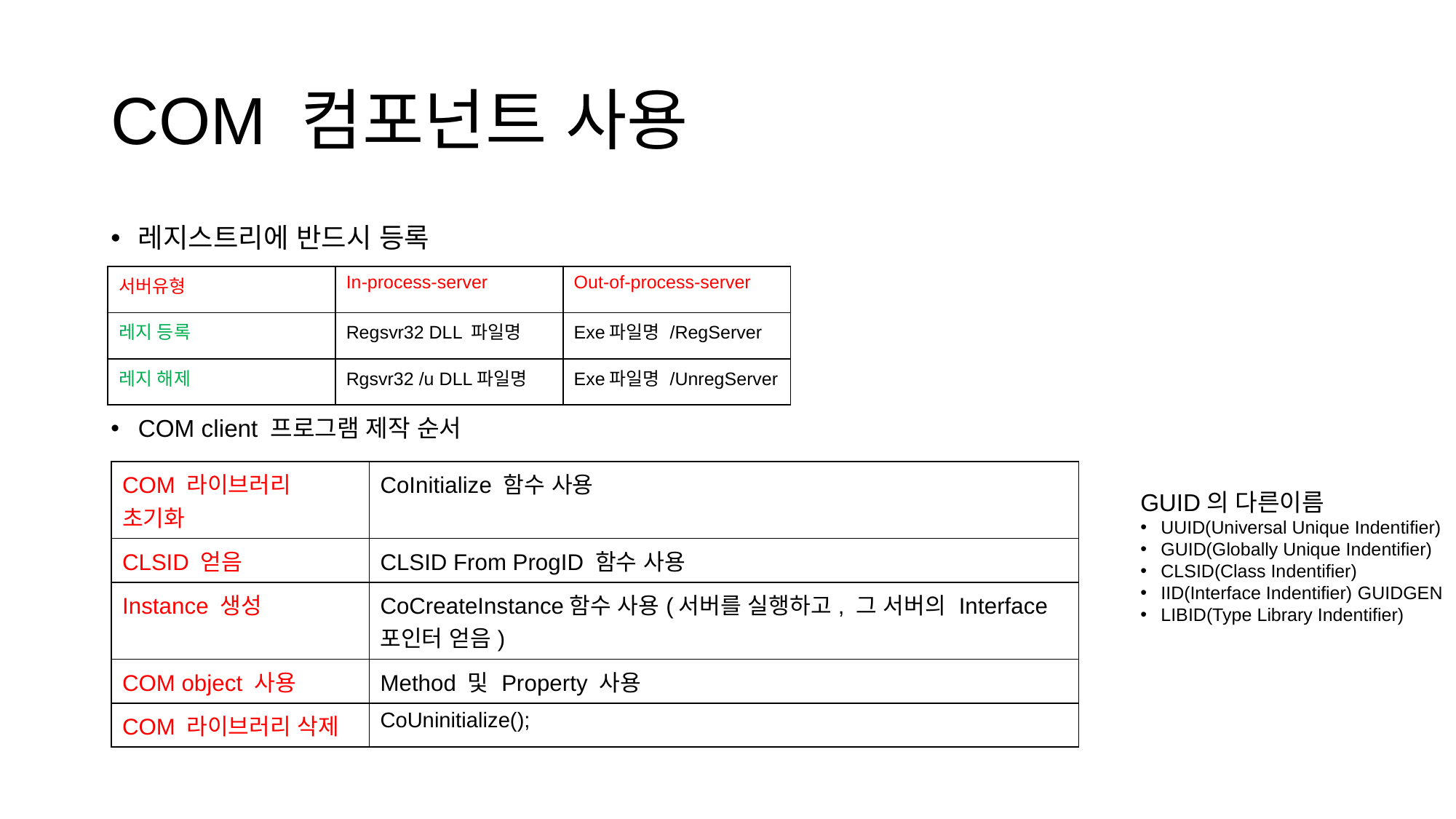

# COM 컴포넌트 사용
레지스트리에 반드시 등록

COM client 프로그램 제작 순서

| 서버유형 | In-process-server | Out-of-process-server |
| --- | --- | --- |
| 레지 등록 | Regsvr32 DLL 파일명 | Exe파일명 /RegServer |
| 레지 해제 | Rgsvr32 /u DLL파일명 | Exe파일명 /UnregServer |
| COM 라이브러리 초기화 | CoInitialize 함수 사용 |
| --- | --- |
| CLSID 얻음 | CLSID From ProgID 함수 사용 |
| Instance 생성 | CoCreateInstance함수 사용(서버를 실행하고, 그 서버의 Interface 포인터 얻음) |
| COM object 사용 | Method 및 Property 사용 |
| COM 라이브러리 삭제 | CoUninitialize(); |
GUID의 다른이름
UUID(Universal Unique Indentifier)
GUID(Globally Unique Indentifier)
CLSID(Class Indentifier)
IID(Interface Indentifier) GUIDGEN
LIBID(Type Library Indentifier)